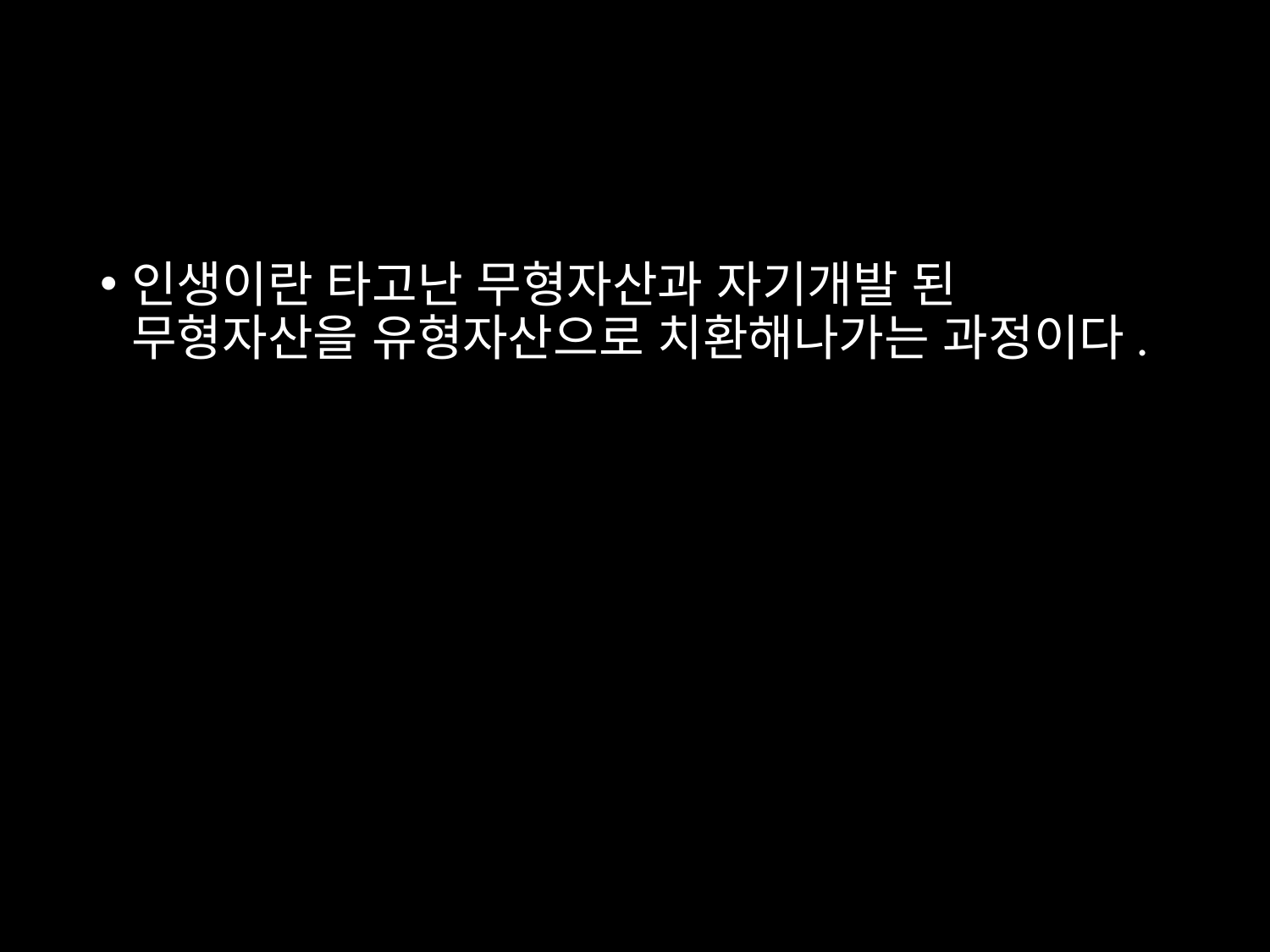

#
인생이란 타고난 무형자산과 자기개발 된 무형자산을 유형자산으로 치환해나가는 과정이다.